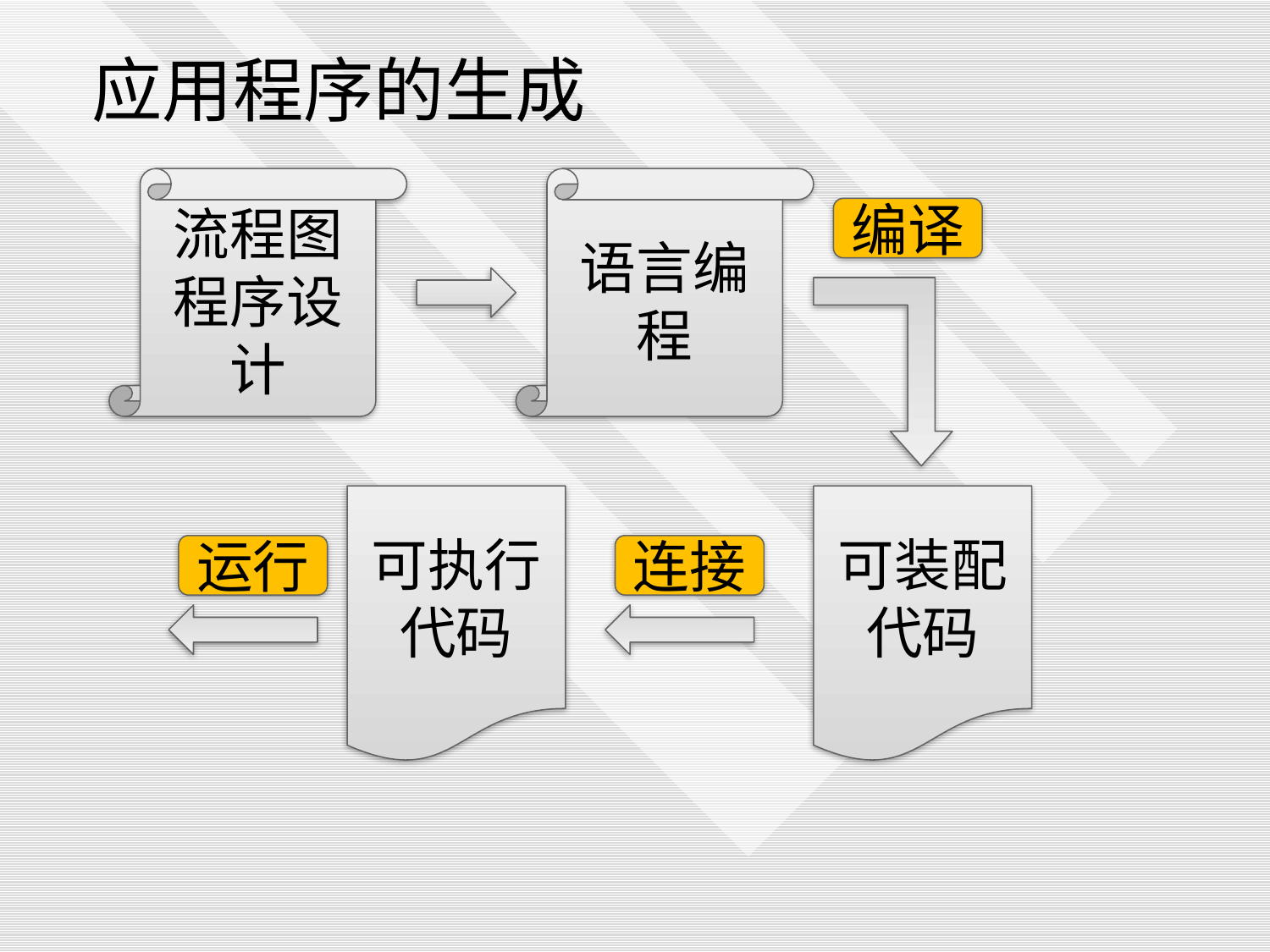

应用程序的生成
流程图程序设计
语言编程
编译

可执行代码
可装配代码
运行
连接